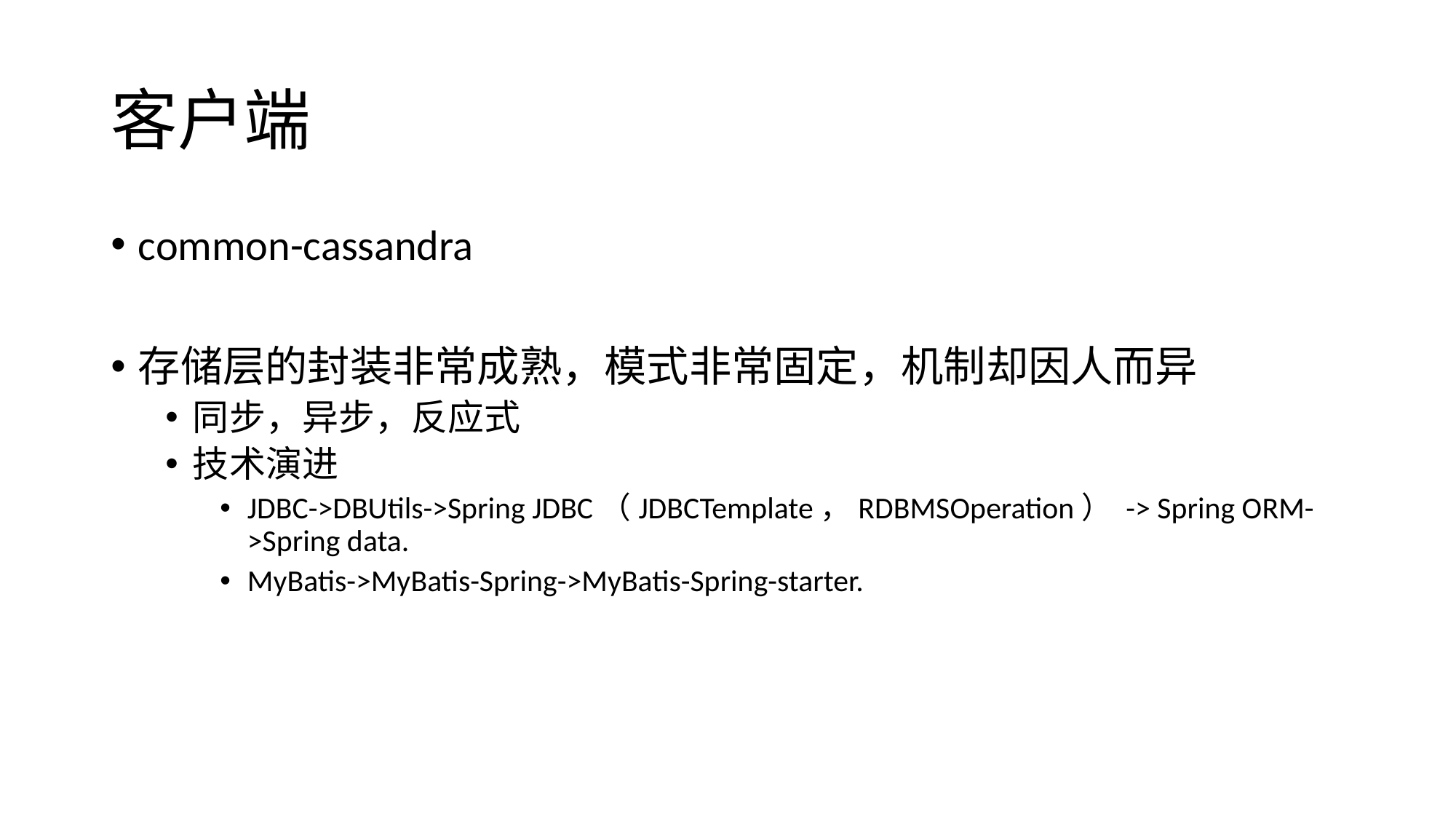

# 客户端
common-cassandra

存储层的封装非常成熟，模式非常固定，机制却因人而异
同步，异步，反应式
技术演进
JDBC->DBUtils->Spring JDBC（JDBCTemplate，RDBMSOperation） -> Spring ORM->Spring data.
MyBatis->MyBatis-Spring->MyBatis-Spring-starter.